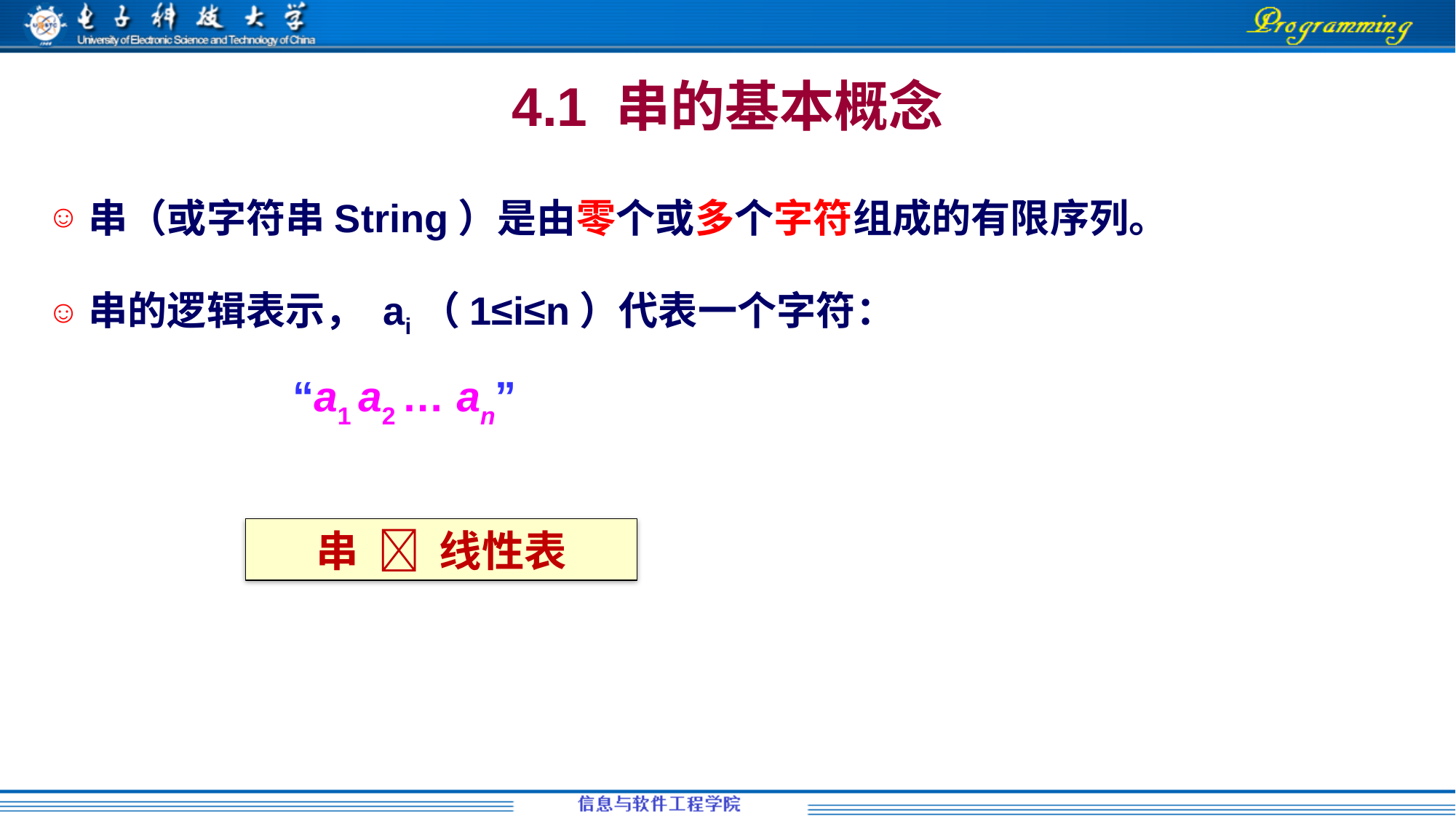

# 4.1 串的基本概念
串（或字符串String）是由零个或多个字符组成的有限序列。
串的逻辑表示， ai（1≤i≤n）代表一个字符：
“a1 a2 … an”
串  ⊂  线性表